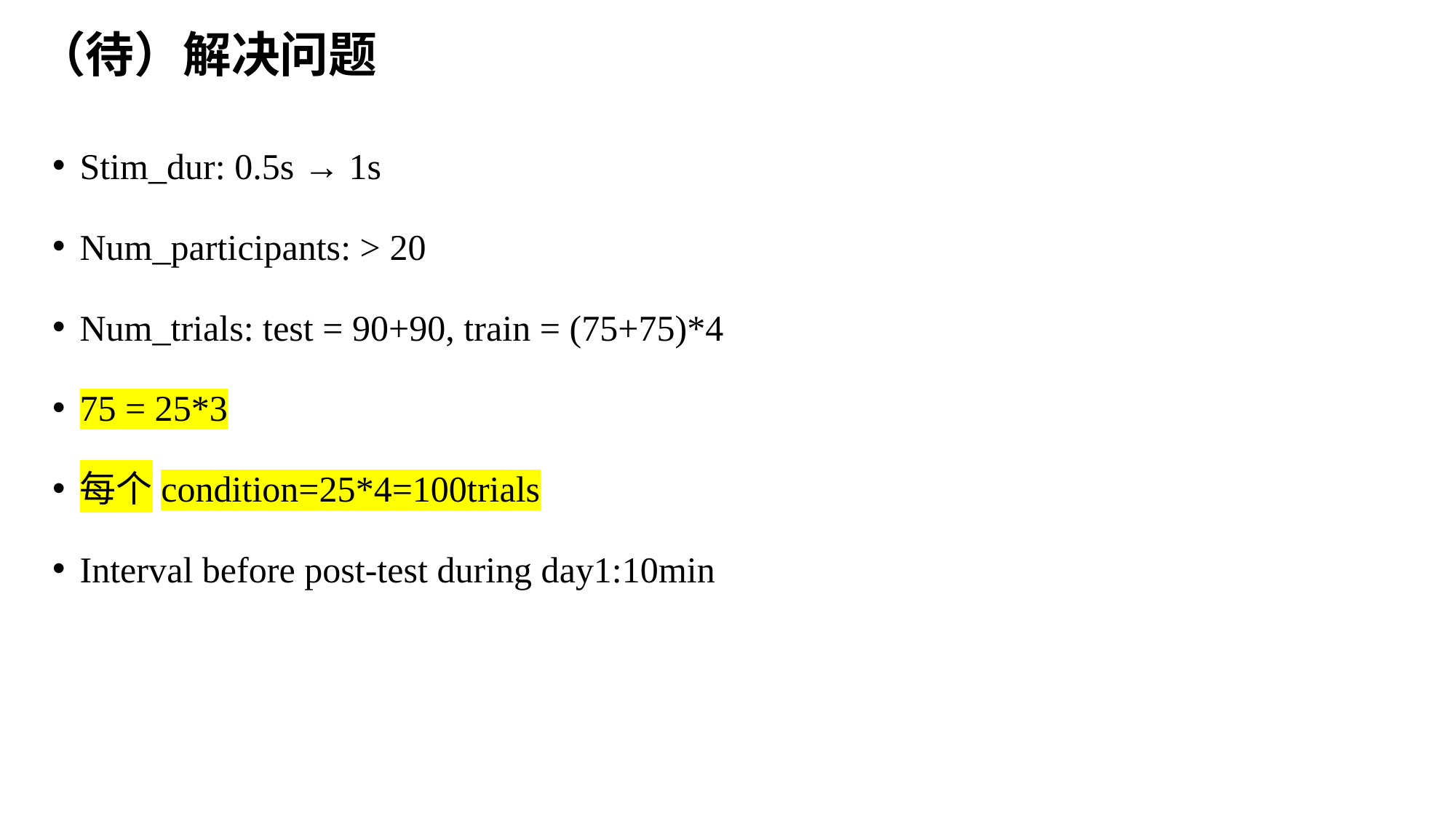

（待）解决问题
Stim_dur: 0.5s → 1s
Num_participants: > 20
Num_trials: test = 90+90, train = (75+75)*4
75 = 25*3
每个condition=25*4=100trials
Interval before post-test during day1:10min